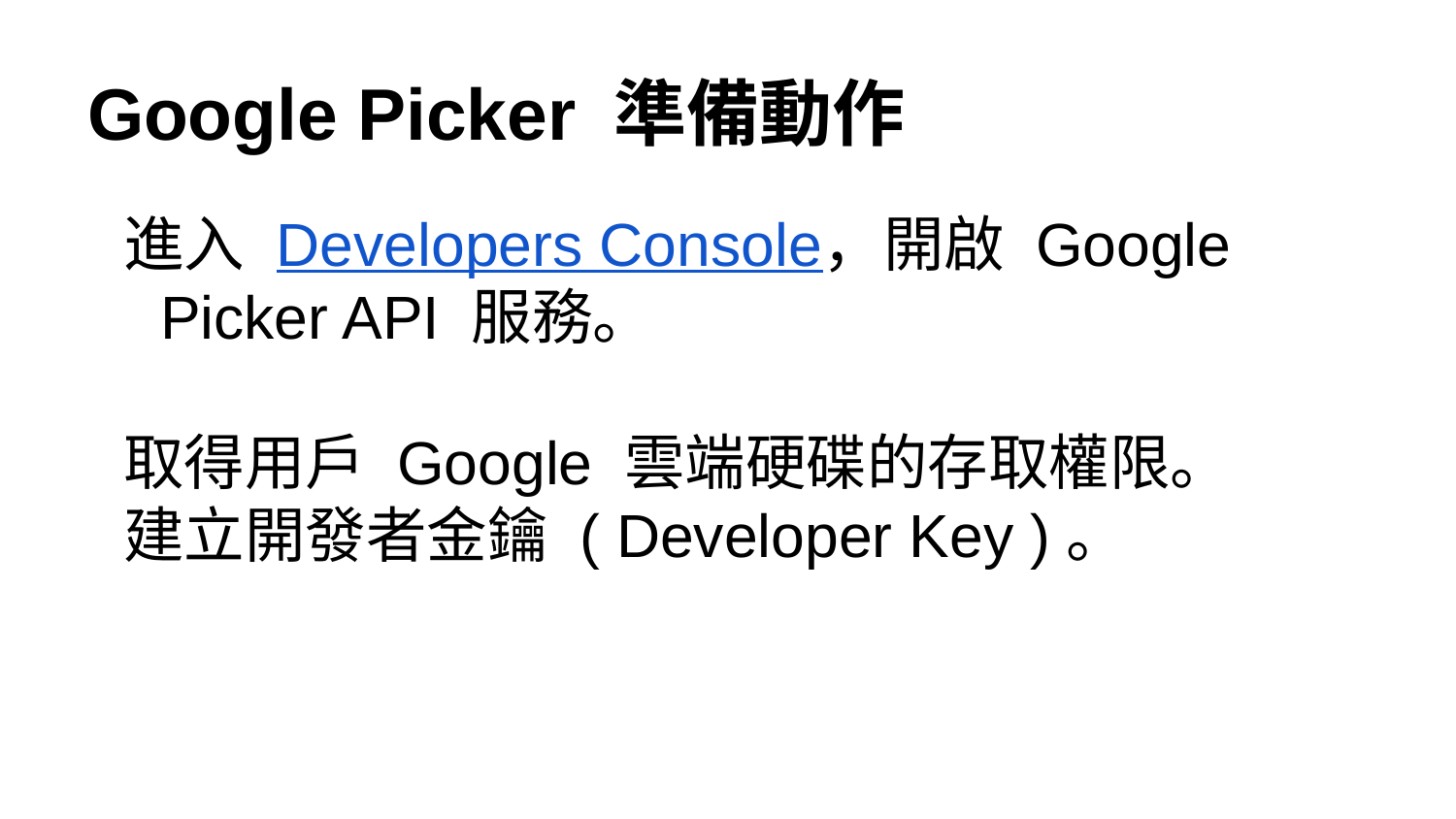

# Google Picker 準備動作
進入 Developers Console，開啟 Google Picker API 服務。

取得用戶 Google 雲端硬碟的存取權限。
建立開發者金鑰 ( Developer Key )。